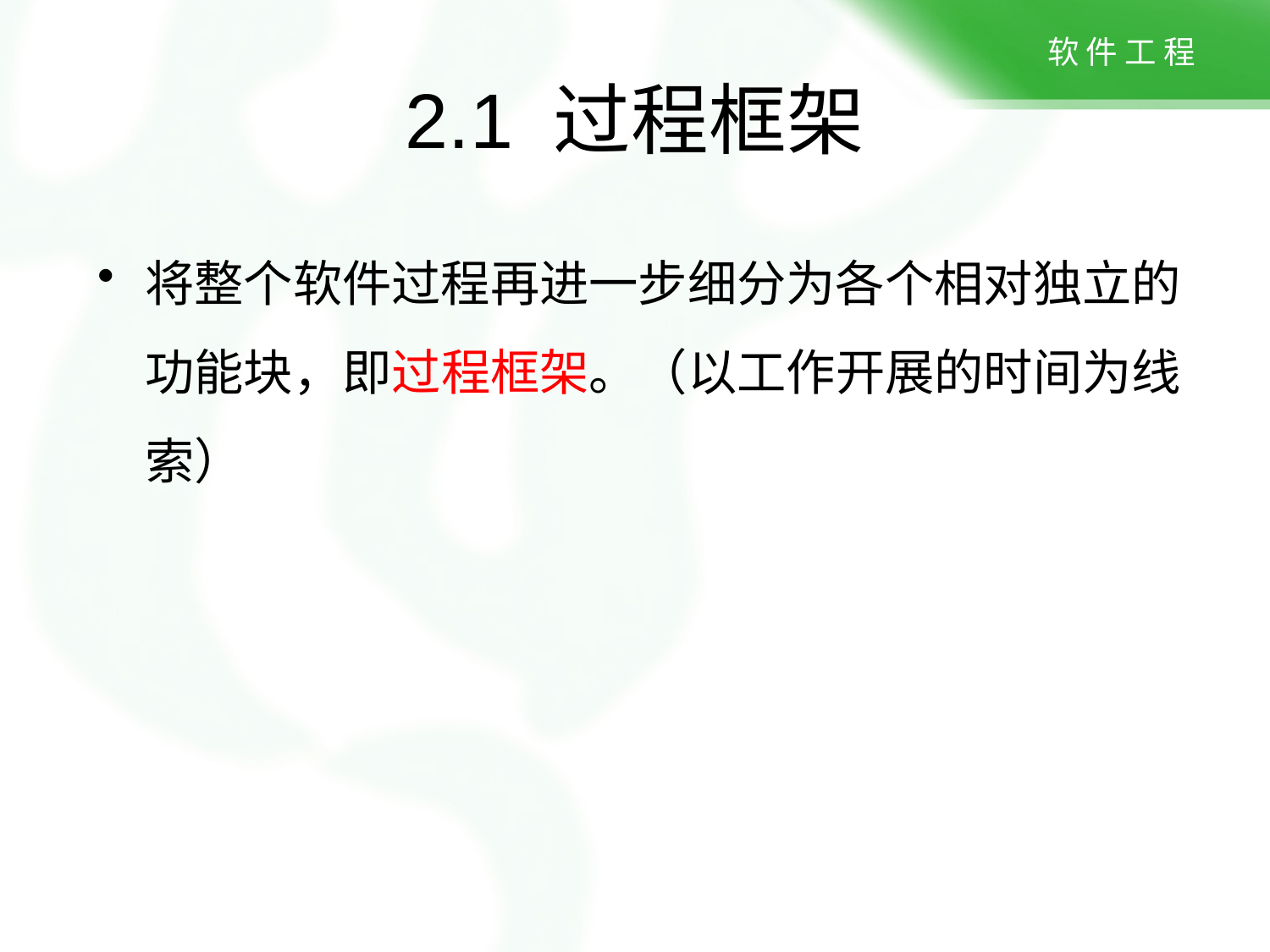

# 2.1 过程框架
将整个软件过程再进一步细分为各个相对独立的功能块，即过程框架。（以工作开展的时间为线索）